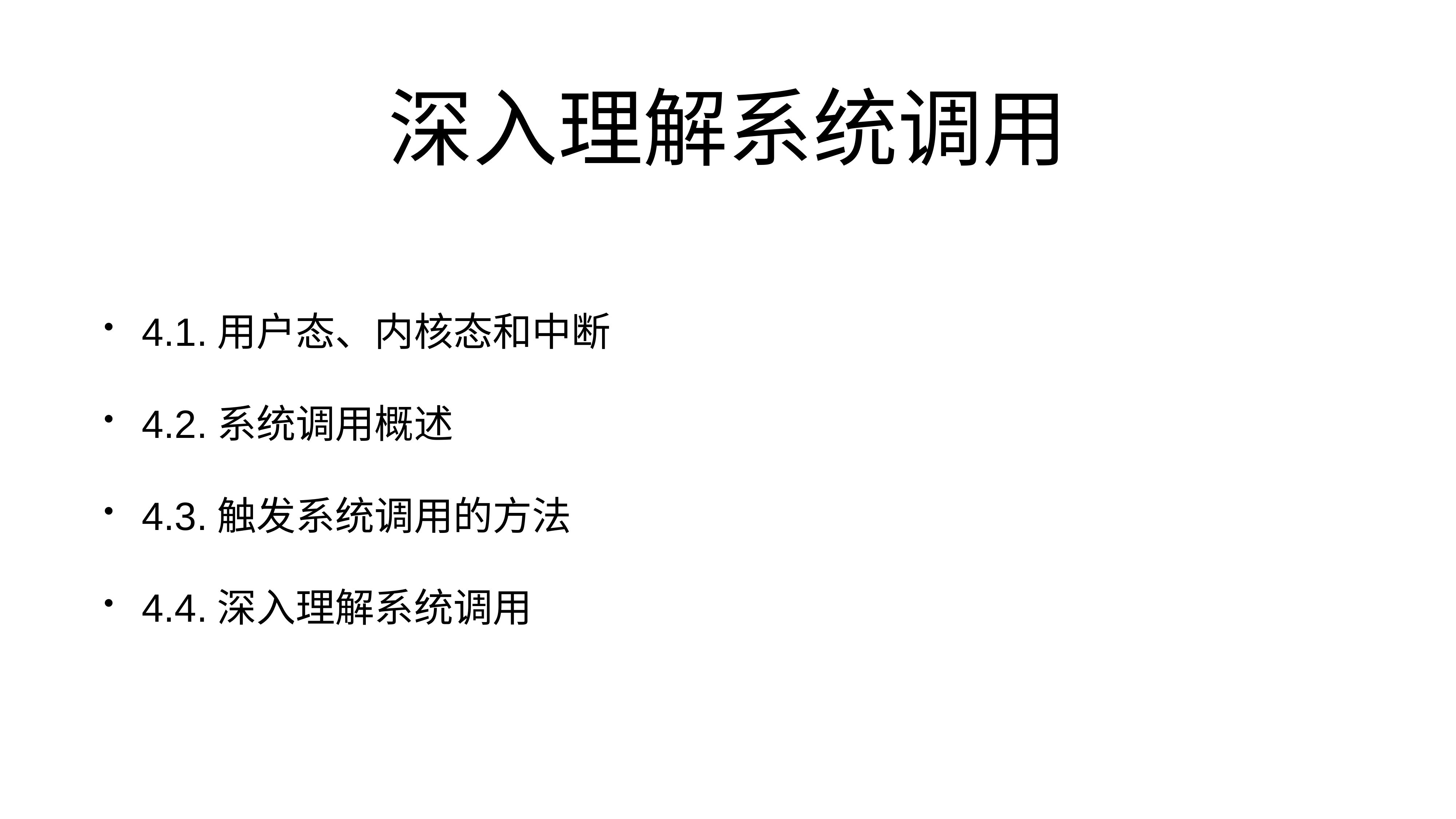

# 深入理解系统调用
4.1.用户态、内核态和中断
4.2.系统调用概述
4.3.触发系统调用的方法
4.4.深入理解系统调用